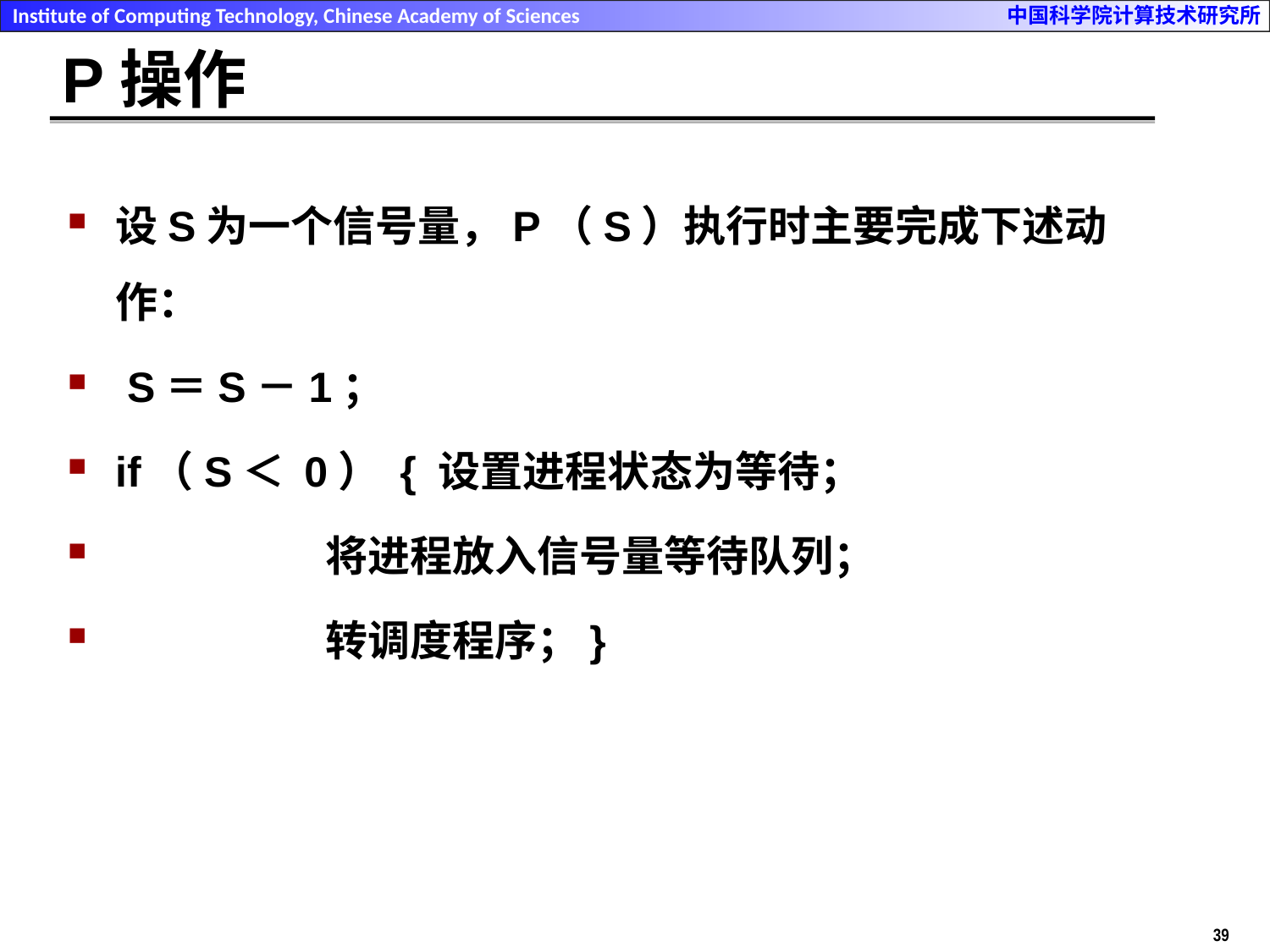

# P操作
设S为一个信号量，P（S）执行时主要完成下述动作：
 S＝S－1；
if（S＜ 0） { 设置进程状态为等待；
                     将进程放入信号量等待队列；
                     转调度程序；}